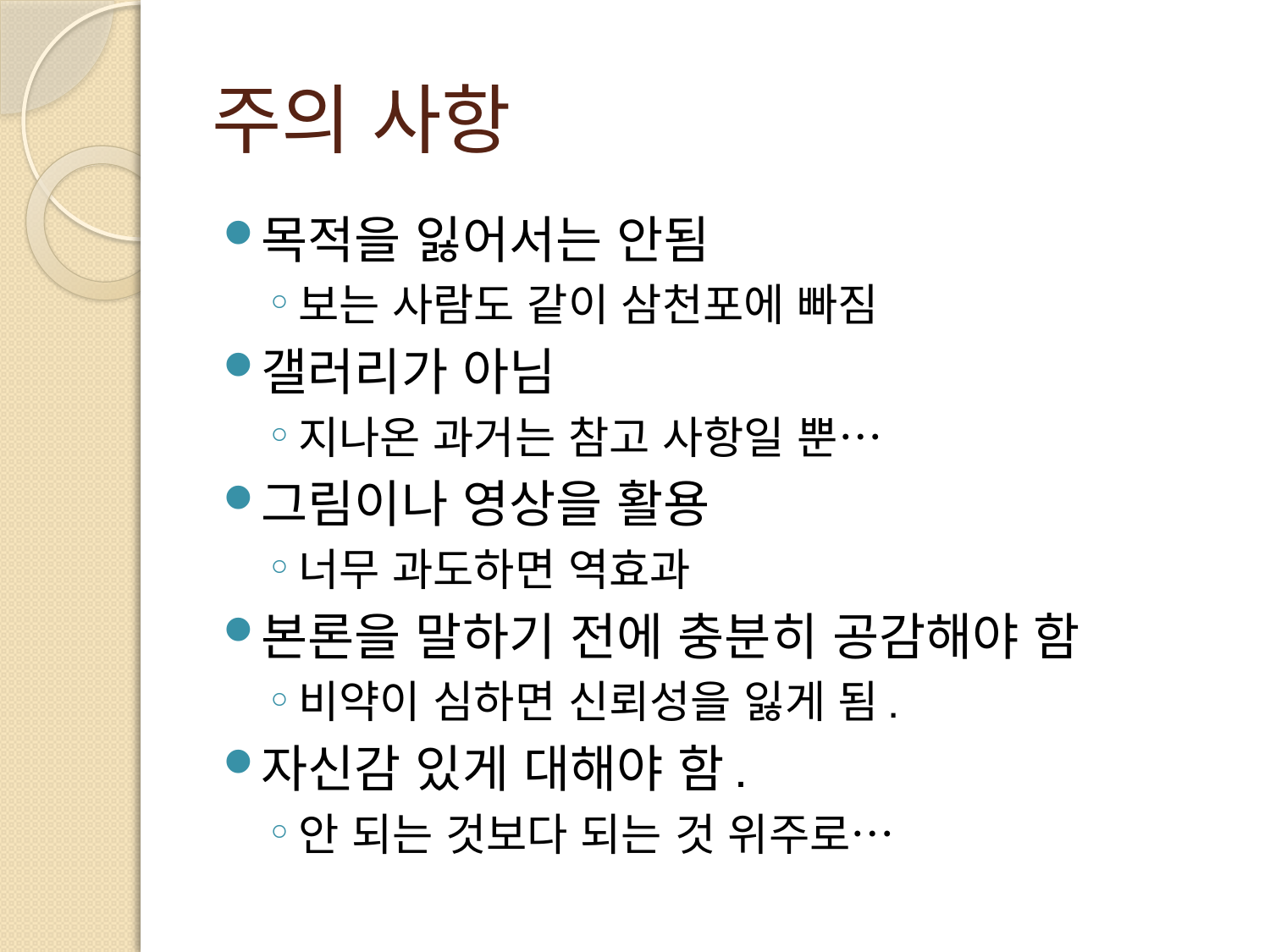

# 주의 사항
목적을 잃어서는 안됨
보는 사람도 같이 삼천포에 빠짐
갤러리가 아님
지나온 과거는 참고 사항일 뿐…
그림이나 영상을 활용
너무 과도하면 역효과
본론을 말하기 전에 충분히 공감해야 함
비약이 심하면 신뢰성을 잃게 됨.
자신감 있게 대해야 함.
안 되는 것보다 되는 것 위주로…